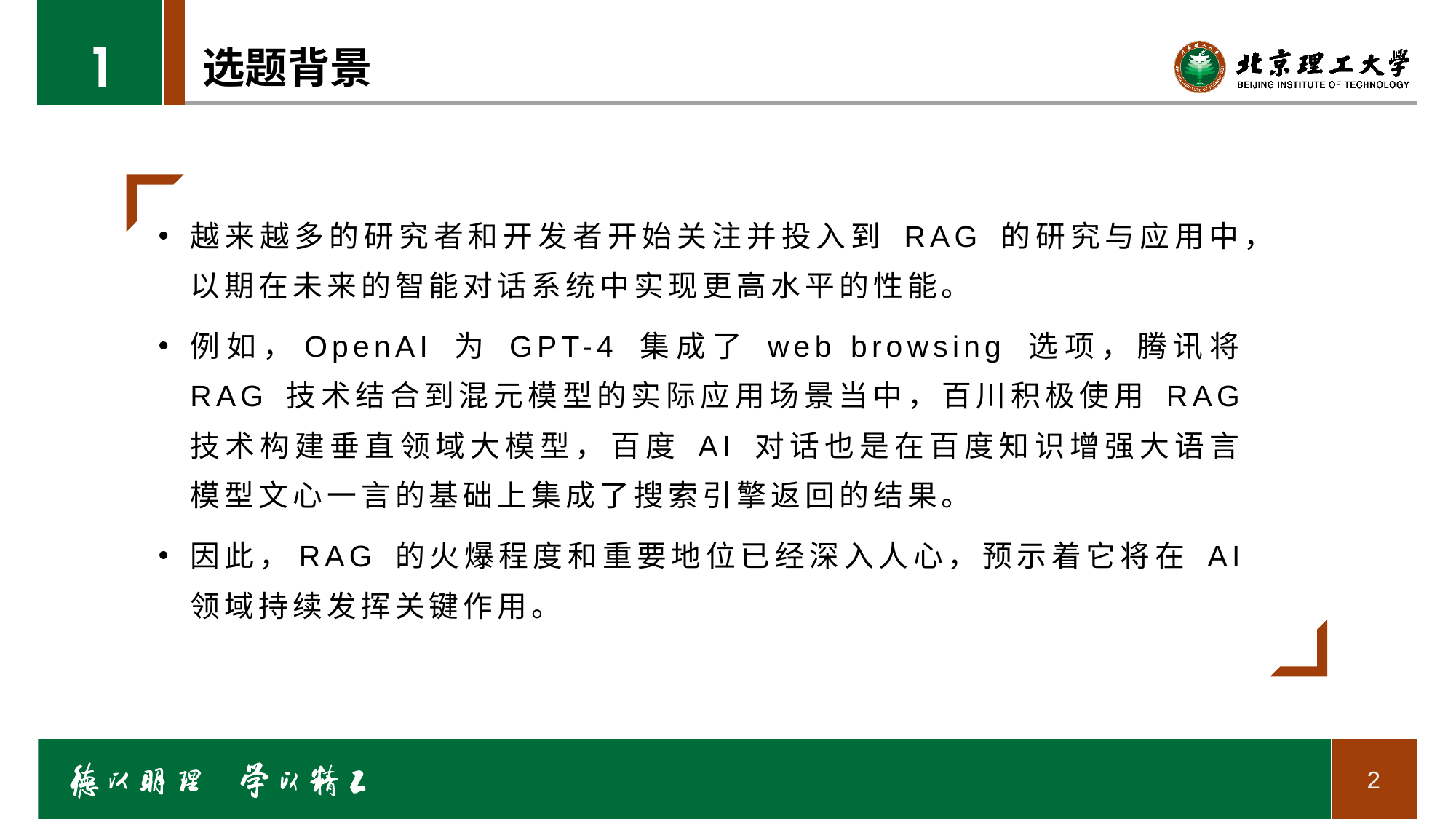

1
# 选题背景

越来越多的研究者和开发者开始关注并投入到 RAG 的研究与应用中，以期在未来的智能对话系统中实现更高水平的性能。
例如，OpenAI 为 GPT-4 集成了 web browsing 选项，腾讯将 RAG 技术结合到混元模型的实际应用场景当中，百川积极使用 RAG 技术构建垂直领域大模型，百度 AI 对话也是在百度知识增强大语言模型文心一言的基础上集成了搜索引擎返回的结果。
因此，RAG 的火爆程度和重要地位已经深入人心，预示着它将在 AI 领域持续发挥关键作用。